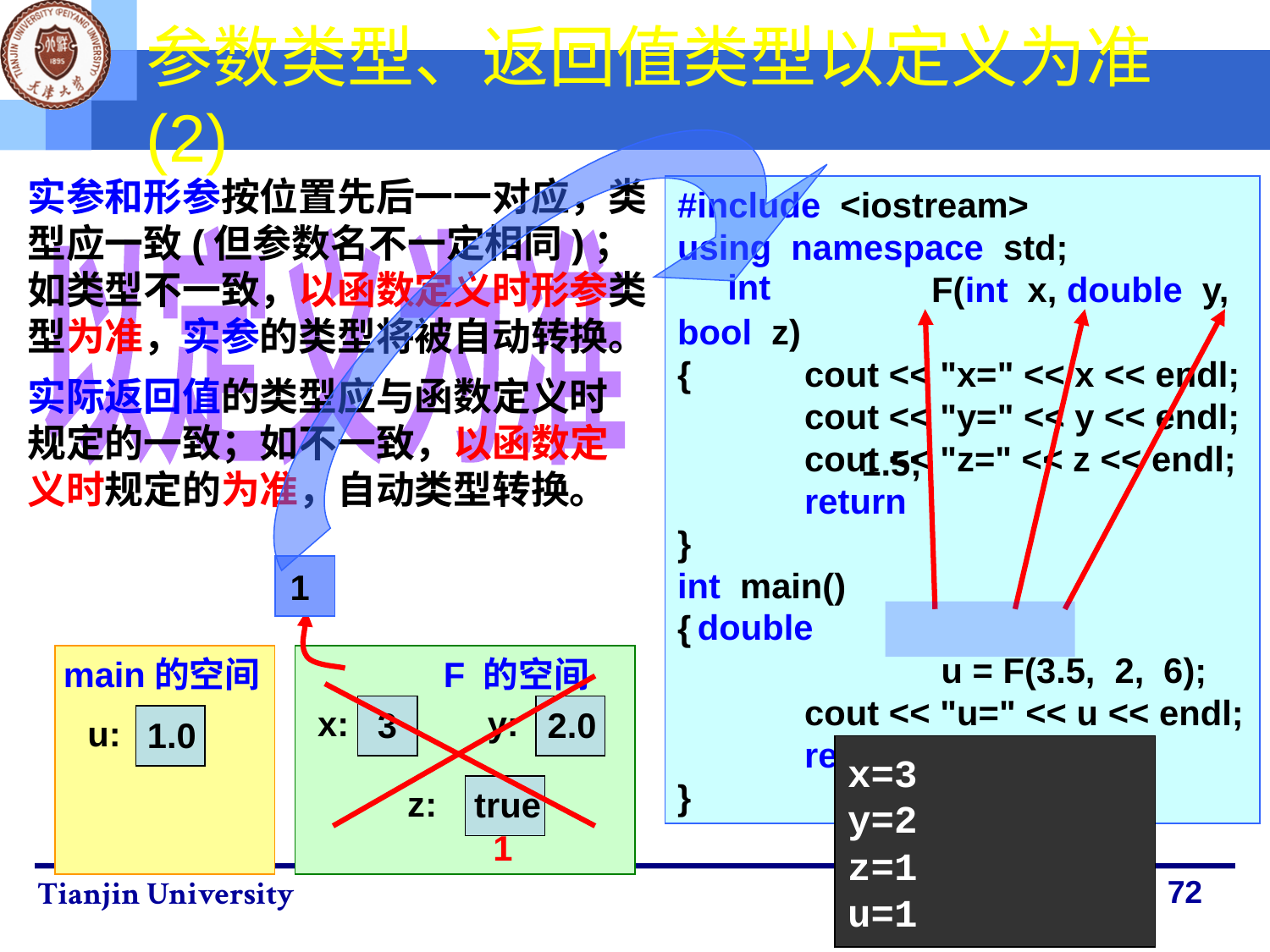

# 参数类型、返回值类型以定义为准(2)
实参和形参按位置先后一一对应，类 型应一致(但参数名不一定相同)；如类型不一致，以函数定义时形参类型为准，实参的类型将被自动转换。
#include  <iostream>
using  namespace  std;
		F(int  x, double  y, bool  z)
{	cout << "x=" << x << endl;
	cout << "y=" << y << endl;
	cout << "z=" << z << endl;
	return
}
int  main()
{
	 	 u = F(3.5,  2,  6);
	cout << "u=" << u << endl;
	return  0;
}
以定义为准

int

实际返回值的类型应与函数定义时 规定的一致；如不一致，以函数定 义时规定的为准，自动类型转换。
1.5;
  1
double

main的空间

F 的空间

x:

y:

2.0
3
u:

 1.0
x=3
y=2
z=1

x=3
y=2
z=1
u=1
z:

true
1